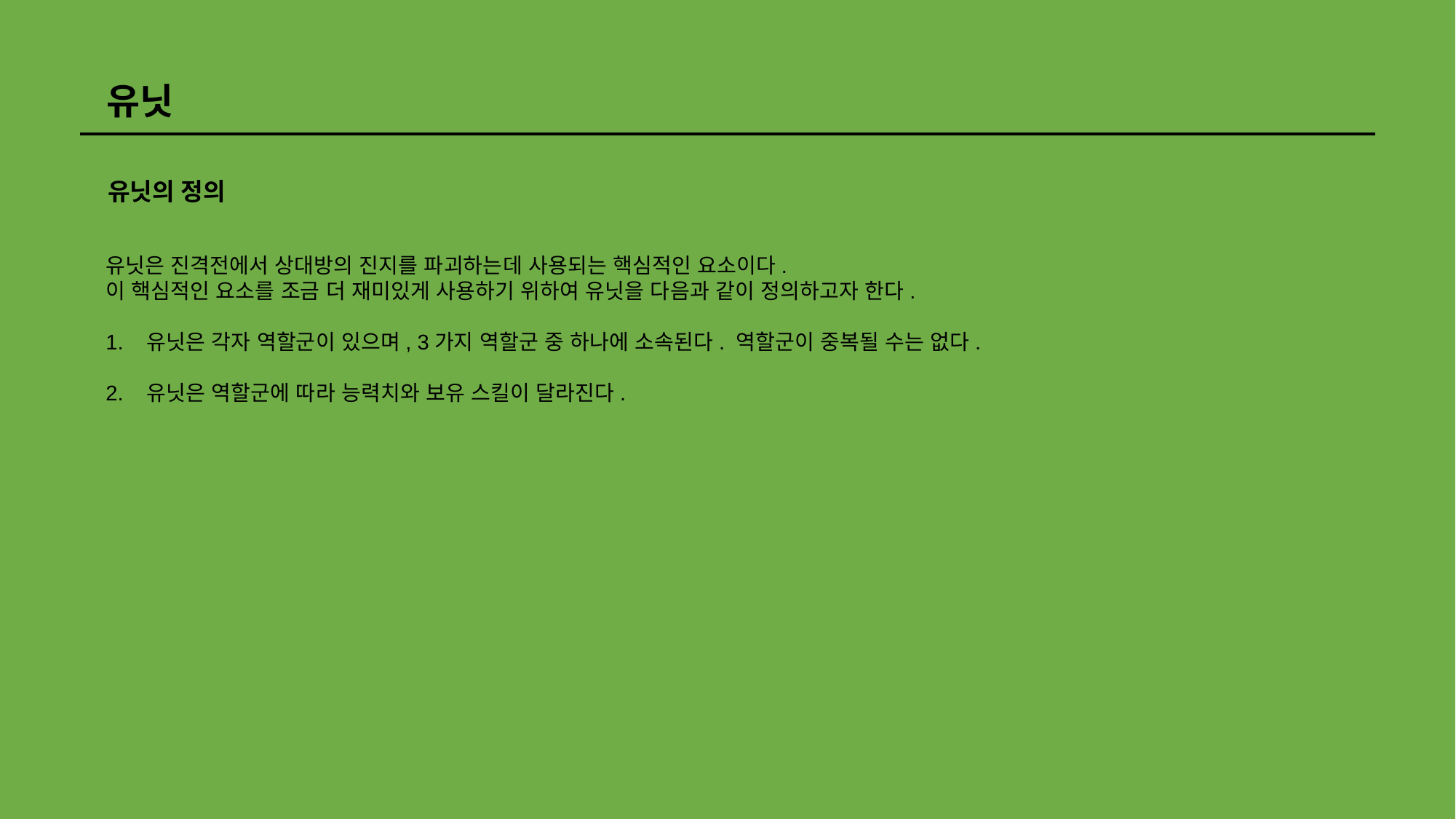

유닛
유닛의 정의
유닛은 진격전에서 상대방의 진지를 파괴하는데 사용되는 핵심적인 요소이다.
이 핵심적인 요소를 조금 더 재미있게 사용하기 위하여 유닛을 다음과 같이 정의하고자 한다.

유닛은 각자 역할군이 있으며, 3가지 역할군 중 하나에 소속된다. 역할군이 중복될 수는 없다.

유닛은 역할군에 따라 능력치와 보유 스킬이 달라진다.